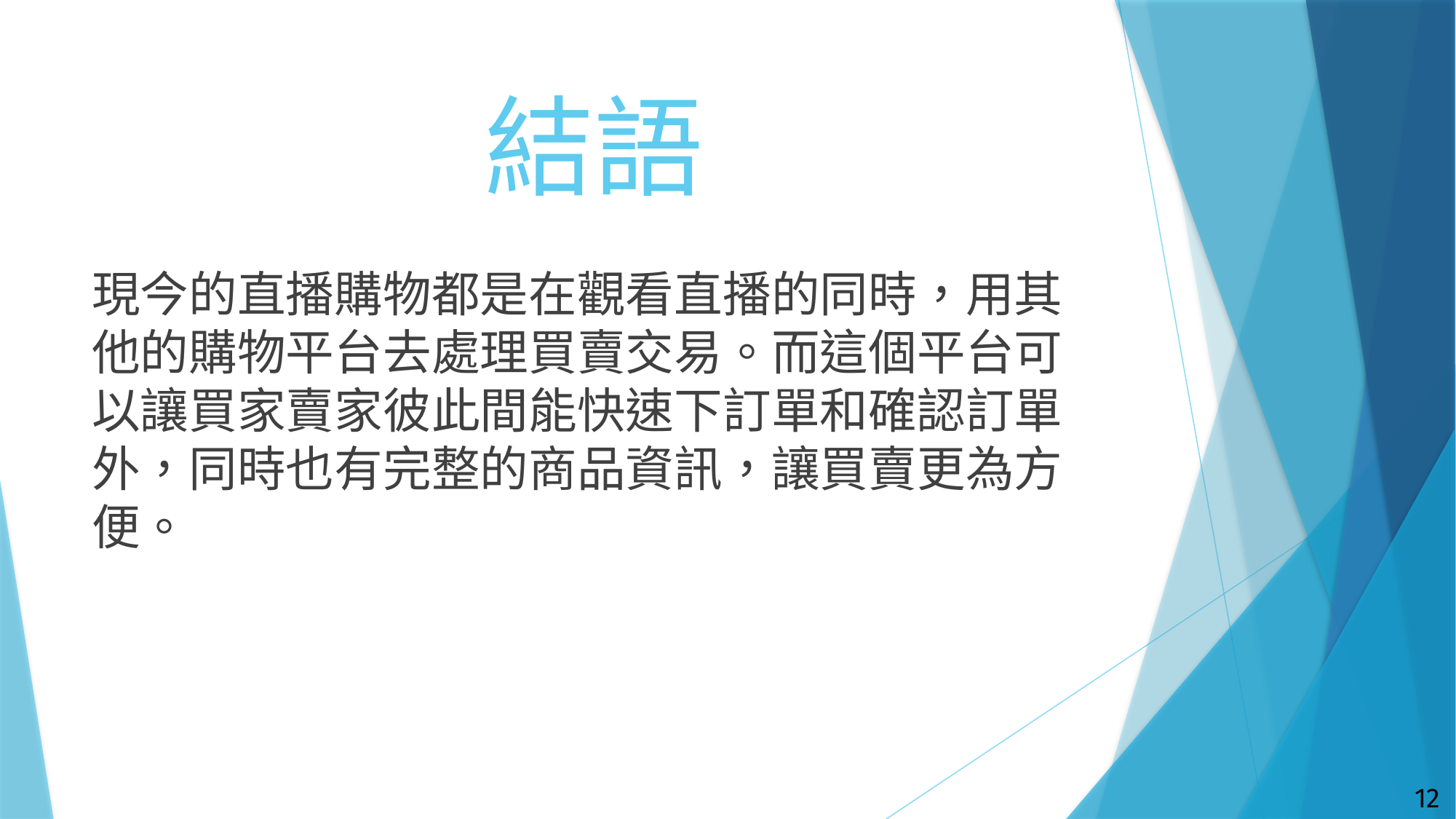

# 結語
現今的直播購物都是在觀看直播的同時，用其他的購物平台去處理買賣交易。而這個平台可以讓買家賣家彼此間能快速下訂單和確認訂單外，同時也有完整的商品資訊，讓買賣更為方便。
12